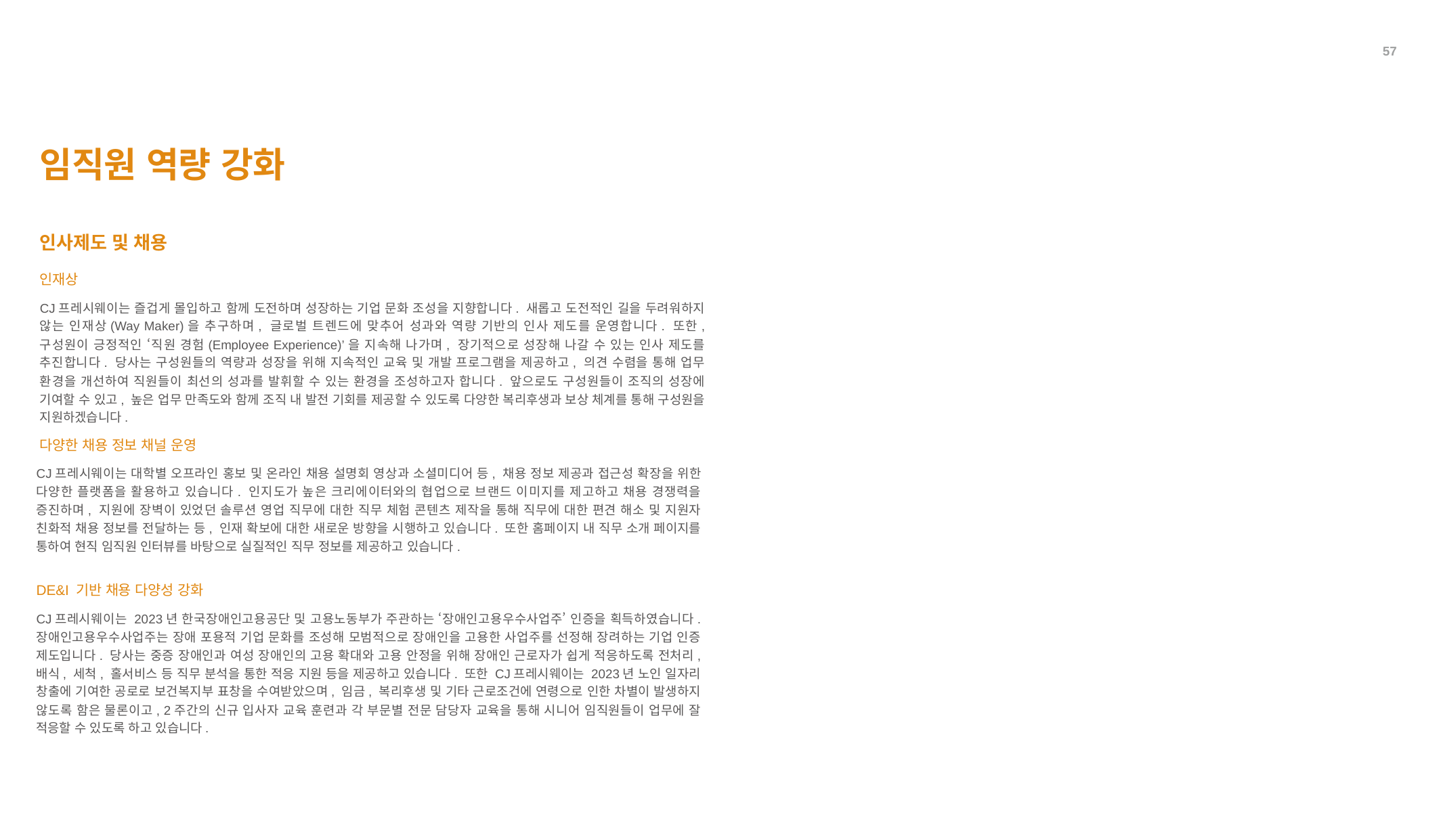

57
임직원 역량 강화
인사제도 및 채용
인재상
CJ프레시웨이는 즐겁게 몰입하고 함께 도전하며 성장하는 기업 문화 조성을 지향합니다. 새롭고 도전적인 길을 두려워하지 않는 인재상(Way Maker)을 추구하며, 글로벌 트렌드에 맞추어 성과와 역량 기반의 인사 제도를 운영합니다. 또한, 구성원이 긍정적인 ‘직원 경험(Employee Experience)’을 지속해 나가며, 장기적으로 성장해 나갈 수 있는 인사 제도를 추진합니다. 당사는 구성원들의 역량과 성장을 위해 지속적인 교육 및 개발 프로그램을 제공하고, 의견 수렴을 통해 업무 환경을 개선하여 직원들이 최선의 성과를 발휘할 수 있는 환경을 조성하고자 합니다. 앞으로도 구성원들이 조직의 성장에 기여할 수 있고, 높은 업무 만족도와 함께 조직 내 발전 기회를 제공할 수 있도록 다양한 복리후생과 보상 체계를 통해 구성원을 지원하겠습니다.
다양한 채용 정보 채널 운영
CJ프레시웨이는 대학별 오프라인 홍보 및 온라인 채용 설명회 영상과 소셜미디어 등, 채용 정보 제공과 접근성 확장을 위한 다양한 플랫폼을 활용하고 있습니다. 인지도가 높은 크리에이터와의 협업으로 브랜드 이미지를 제고하고 채용 경쟁력을 증진하며, 지원에 장벽이 있었던 솔루션 영업 직무에 대한 직무 체험 콘텐츠 제작을 통해 직무에 대한 편견 해소 및 지원자 친화적 채용 정보를 전달하는 등, 인재 확보에 대한 새로운 방향을 시행하고 있습니다. 또한 홈페이지 내 직무 소개 페이지를 통하여 현직 임직원 인터뷰를 바탕으로 실질적인 직무 정보를 제공하고 있습니다.
DE&I 기반 채용 다양성 강화
CJ프레시웨이는 2023년 한국장애인고용공단 및 고용노동부가 주관하는 ‘장애인고용우수사업주’ 인증을 획득하였습니다. 장애인고용우수사업주는 장애 포용적 기업 문화를 조성해 모범적으로 장애인을 고용한 사업주를 선정해 장려하는 기업 인증 제도입니다. 당사는 중증 장애인과 여성 장애인의 고용 확대와 고용 안정을 위해 장애인 근로자가 쉽게 적응하도록 전처리, 배식, 세척, 홀서비스 등 직무 분석을 통한 적응 지원 등을 제공하고 있습니다. 또한 CJ프레시웨이는 2023년 노인 일자리 창출에 기여한 공로로 보건복지부 표창을 수여받았으며, 임금, 복리후생 및 기타 근로조건에 연령으로 인한 차별이 발생하지 않도록 함은 물론이고, 2주간의 신규 입사자 교육 훈련과 각 부문별 전문 담당자 교육을 통해 시니어 임직원들이 업무에 잘 적응할 수 있도록 하고 있습니다.